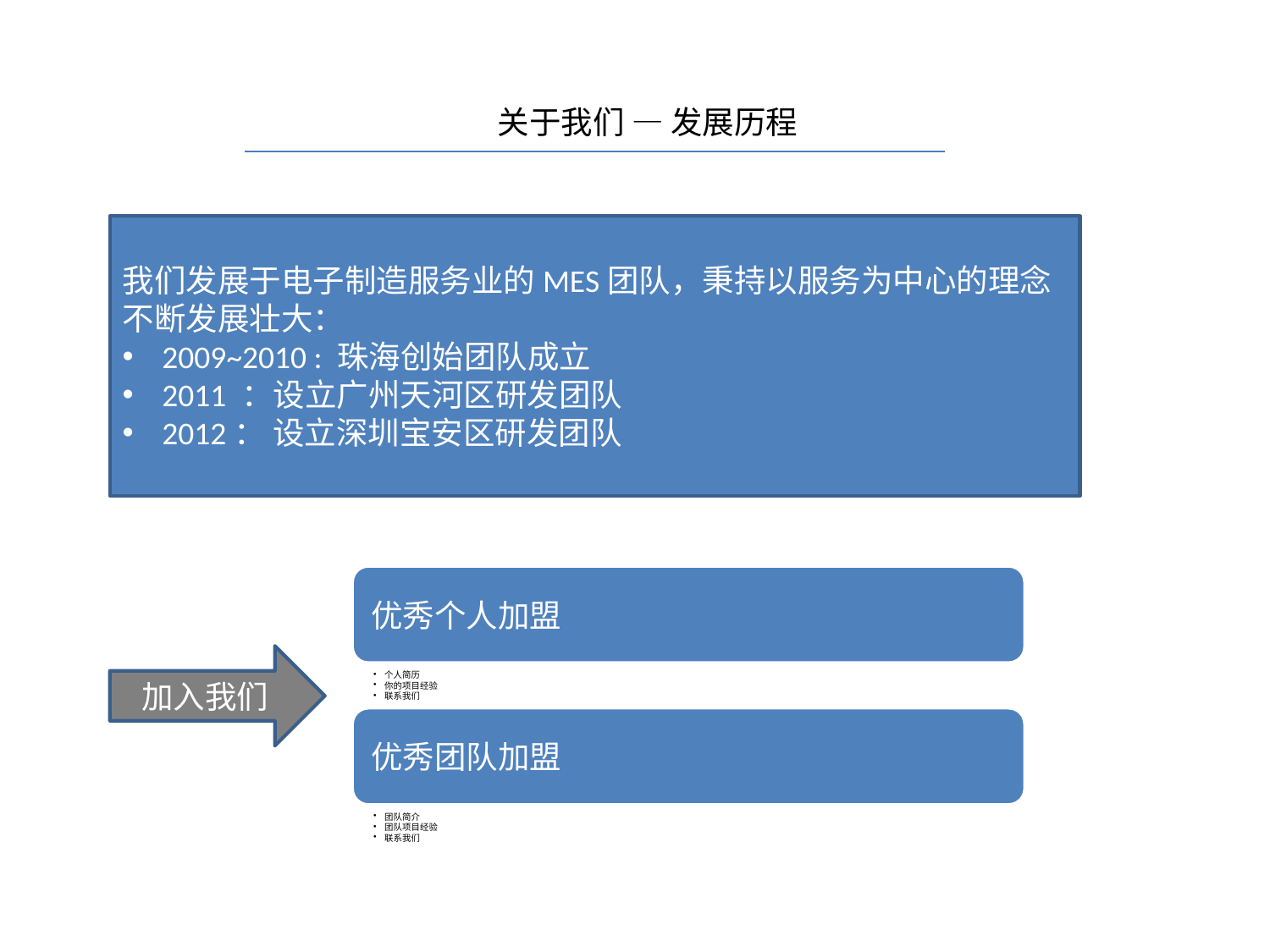

关于我们 — 发展历程
我们发展于电子制造服务业的MES团队，秉持以服务为中心的理念不断发展壮大：
2009~2010 : 珠海创始团队成立
2011 ：设立广州天河区研发团队
2012： 设立深圳宝安区研发团队
优秀个人加盟
个人简历
优秀团队加盟
团队简介
你的项目经验
联系我们
团队项目经验
联系我们
加入我们